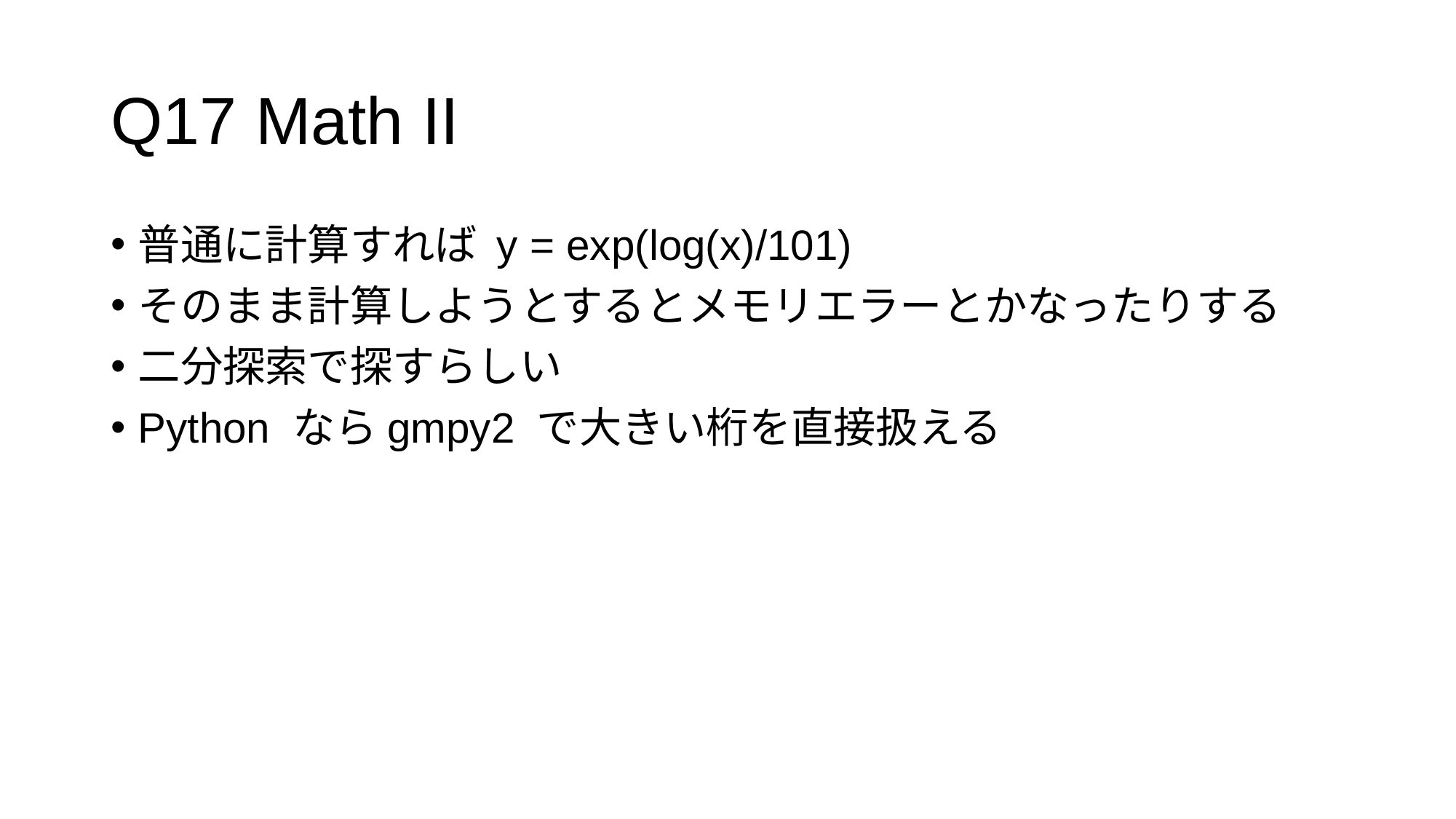

# Q17 Math II
普通に計算すれば y = exp(log(x)/101)
そのまま計算しようとするとメモリエラーとかなったりする
二分探索で探すらしい
Python ならgmpy2 で大きい桁を直接扱える